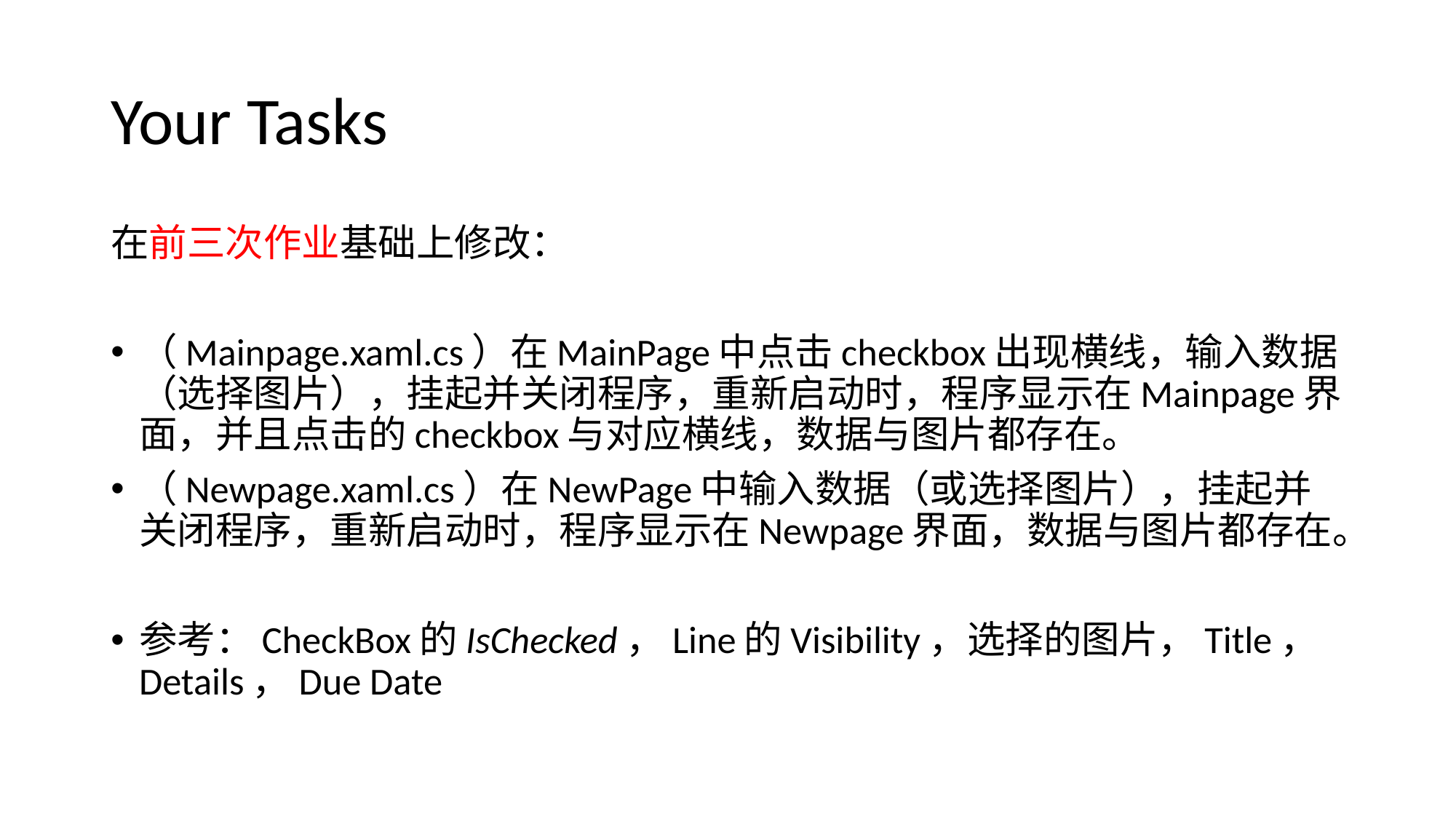

# Your Tasks
在前三次作业基础上修改：

（Mainpage.xaml.cs）在MainPage中点击checkbox出现横线，输入数据（选择图片），挂起并关闭程序，重新启动时，程序显示在Mainpage界面，并且点击的checkbox与对应横线，数据与图片都存在。
（Newpage.xaml.cs）在NewPage中输入数据（或选择图片），挂起并关闭程序，重新启动时，程序显示在Newpage界面，数据与图片都存在。

参考：CheckBox的IsChecked，Line的Visibility，选择的图片，Title，Details，Due Date